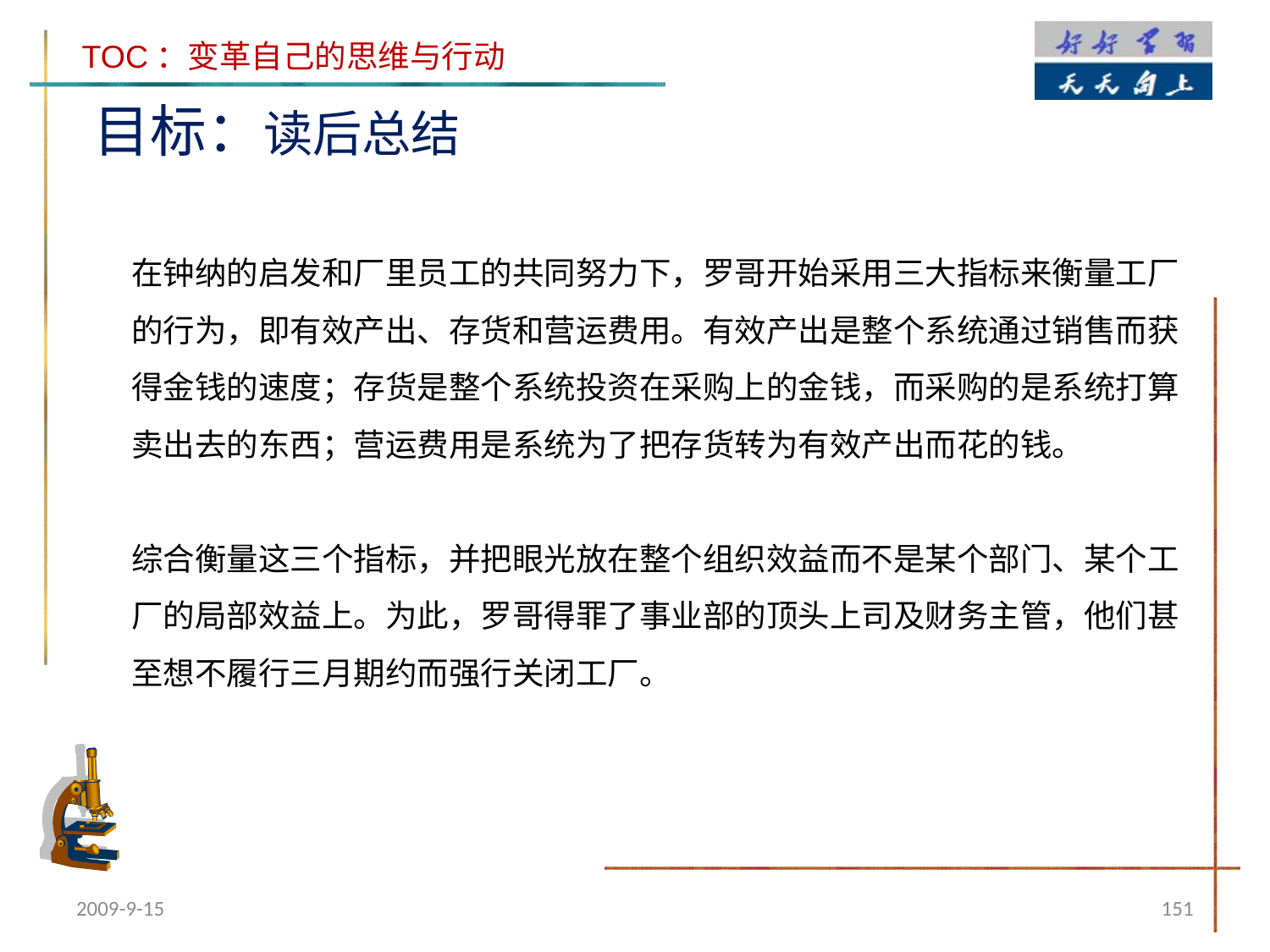

目标：读后总结
在钟纳的启发和厂里员工的共同努力下，罗哥开始采用三大指标来衡量工厂的行为，即有效产出、存货和营运费用。有效产出是整个系统通过销售而获得金钱的速度；存货是整个系统投资在采购上的金钱，而采购的是系统打算卖出去的东西；营运费用是系统为了把存货转为有效产出而花的钱。

综合衡量这三个指标，并把眼光放在整个组织效益而不是某个部门、某个工厂的局部效益上。为此，罗哥得罪了事业部的顶头上司及财务主管，他们甚至想不履行三月期约而强行关闭工厂。
2009-9-15
151